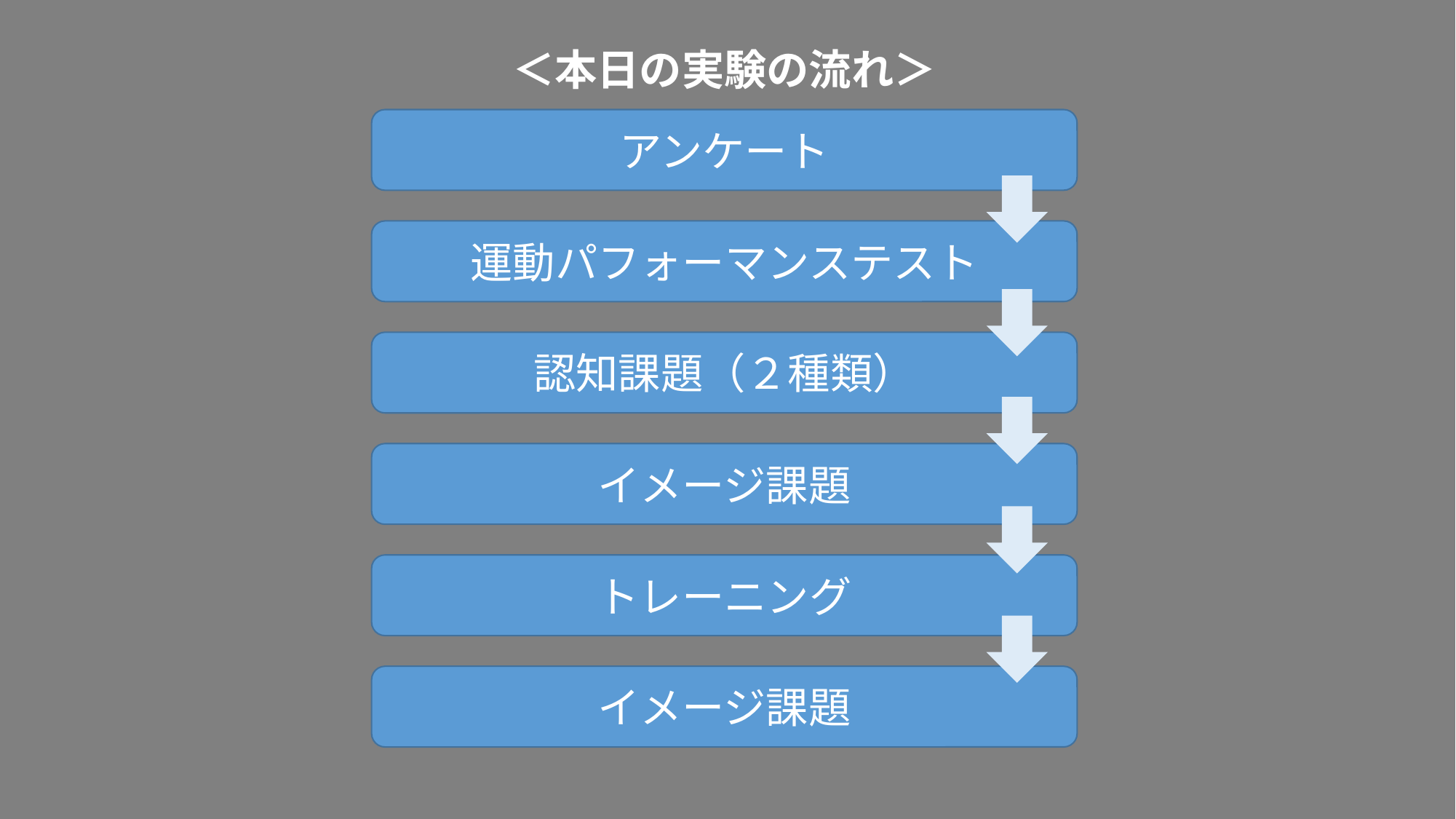

＜本日の実験の流れ＞
アンケート

運動パフォーマンステスト

認知課題（２種類）

イメージ課題

トレーニング

イメージ課題